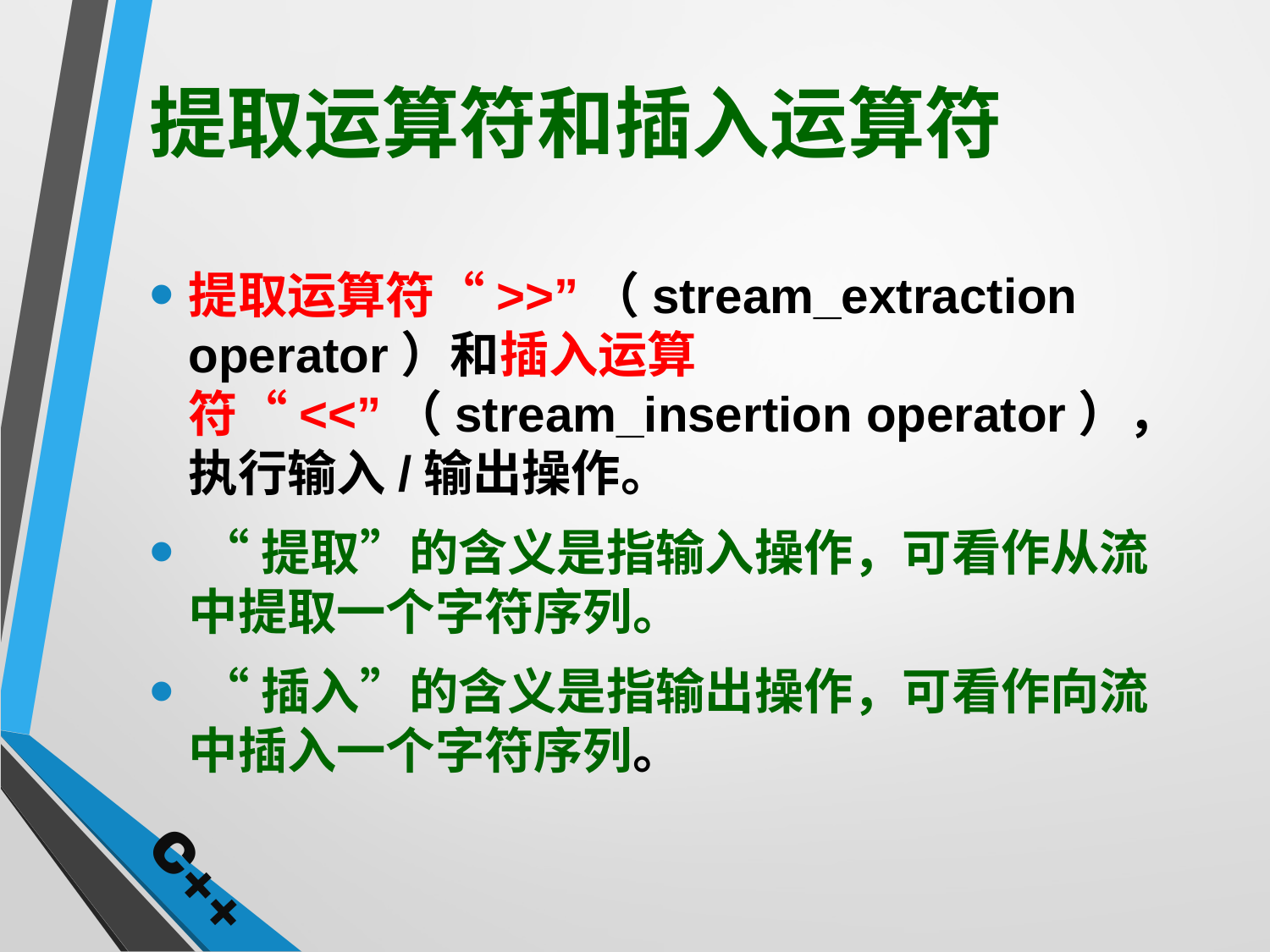

# 提取运算符和插入运算符
提取运算符“>>”（stream_extraction operator）和插入运算符“<<”（stream_insertion operator），执行输入/输出操作。
 “提取”的含义是指输入操作，可看作从流中提取一个字符序列。
 “插入”的含义是指输出操作，可看作向流中插入一个字符序列。